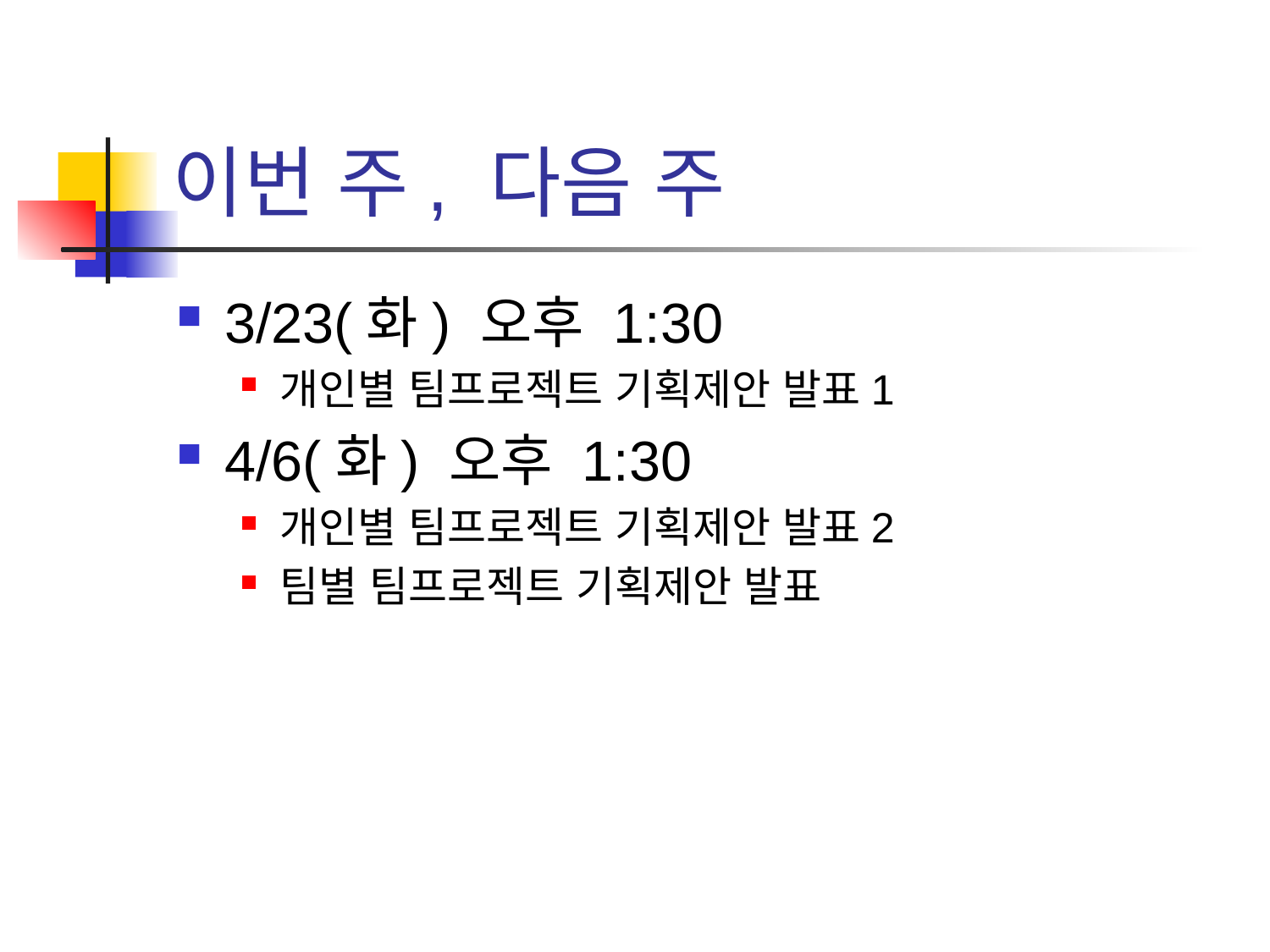

# 이번 주, 다음 주
3/23(화) 오후 1:30
개인별 팀프로젝트 기획제안 발표1
4/6(화) 오후 1:30
개인별 팀프로젝트 기획제안 발표2
팀별 팀프로젝트 기획제안 발표